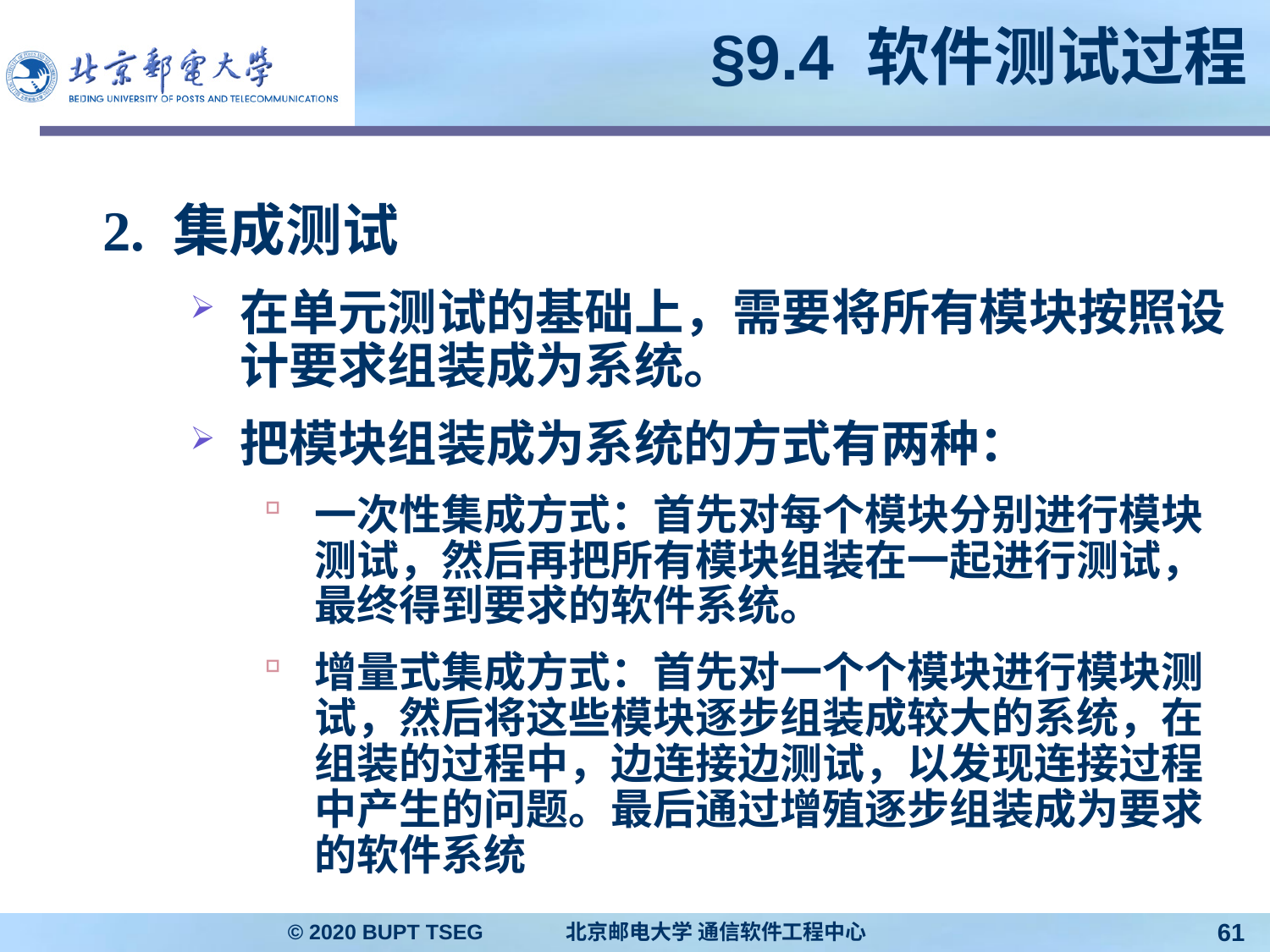

# §9.4 软件测试过程
2. 集成测试
在单元测试的基础上，需要将所有模块按照设计要求组装成为系统。
把模块组装成为系统的方式有两种：
一次性集成方式：首先对每个模块分别进行模块测试，然后再把所有模块组装在一起进行测试，最终得到要求的软件系统。
增量式集成方式：首先对一个个模块进行模块测试，然后将这些模块逐步组装成较大的系统，在组装的过程中，边连接边测试，以发现连接过程中产生的问题。最后通过增殖逐步组装成为要求的软件系统
© 2020 BUPT TSEG             北京邮电大学 通信软件工程中心